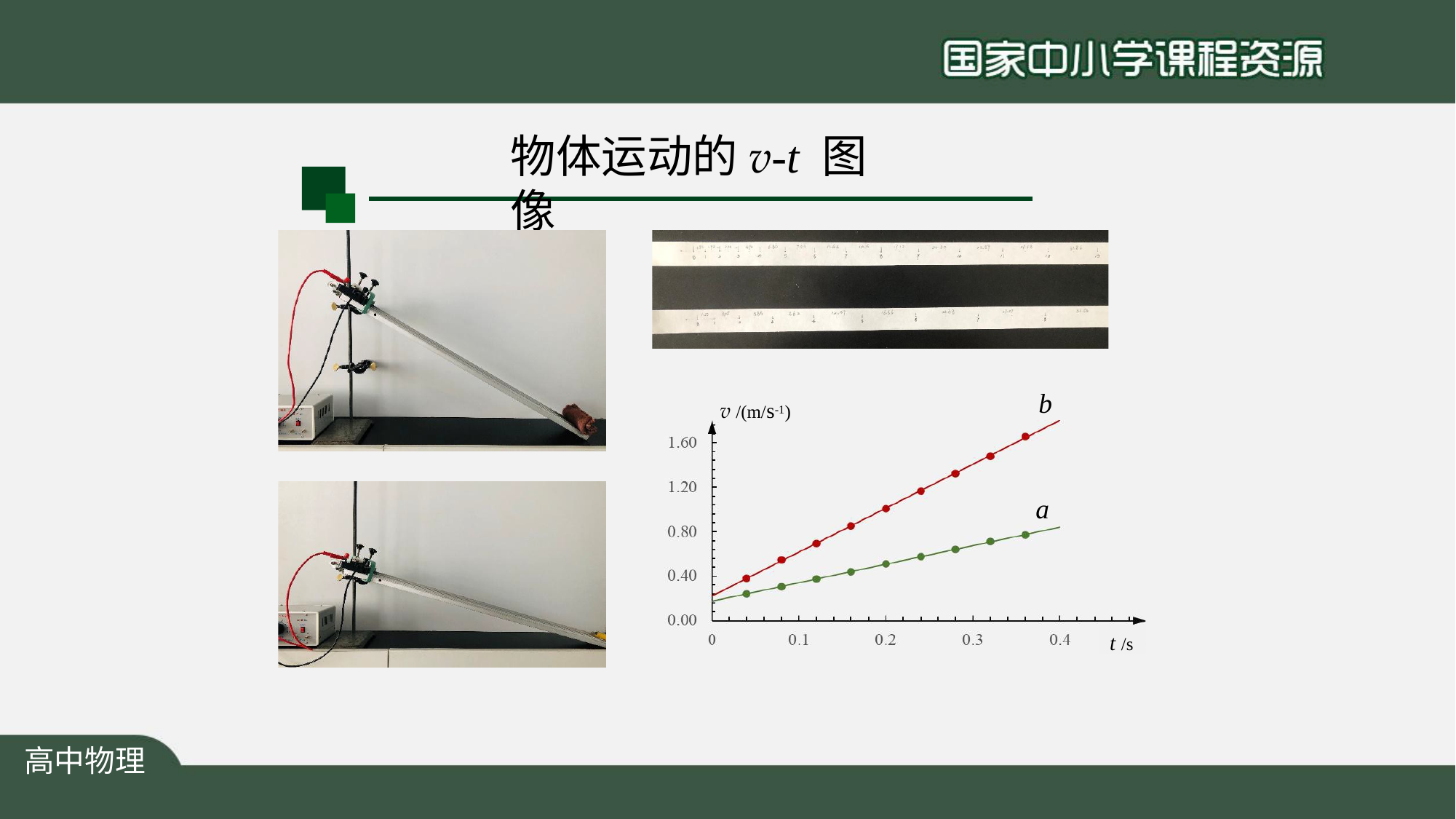

# 物体运动的v-t 图像

b
v /(m/s-1)

a
t /s
高中物理